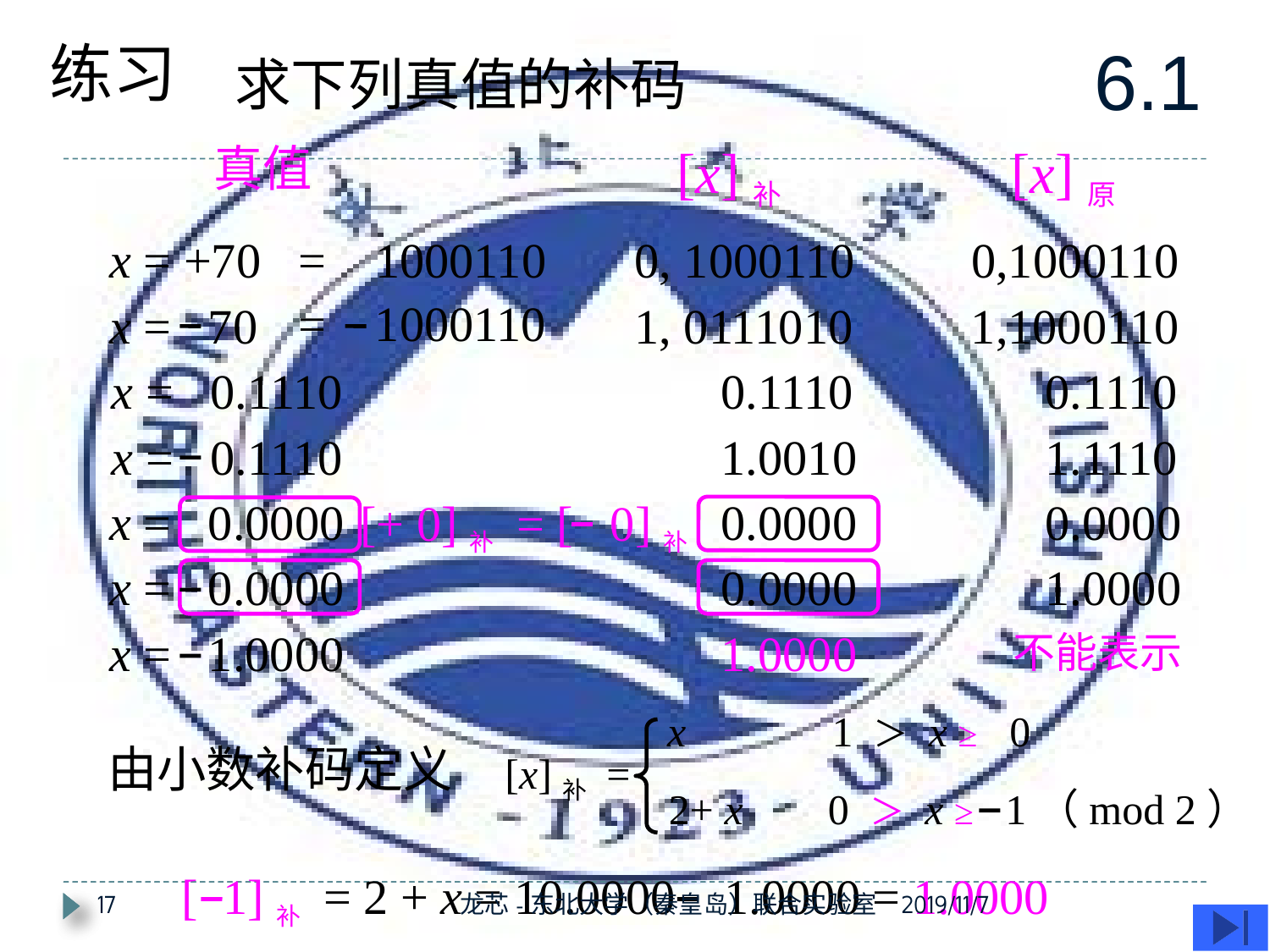

6.1
练习
求下列真值的补码
真值
[x]补                 [x]原
x = +70
x =   70
x =   0.1110
x =   0.1110

x =   0.0000
x =   0.0000

x =   1.0000

=    1000110
0, 1000110
0,1000110
=    1000110

1, 0111010
1,1000110
0.1110
0.1110
1.0010
1.1110
0.0000
0.0000
[+ 0]补 = [   0]补

0.0000
1.0000
1.0000
不能表示
x              1 ＞ x ≥   0

[x]补 =
2+ x        0 ＞ x ≥   1（mod 2）

由小数补码定义
[  1]补 = 2 + x = 10.0000    1.0000 = 1.0000

17
龙芯-东北大学（秦皇岛）联合实验室
2019/11/7